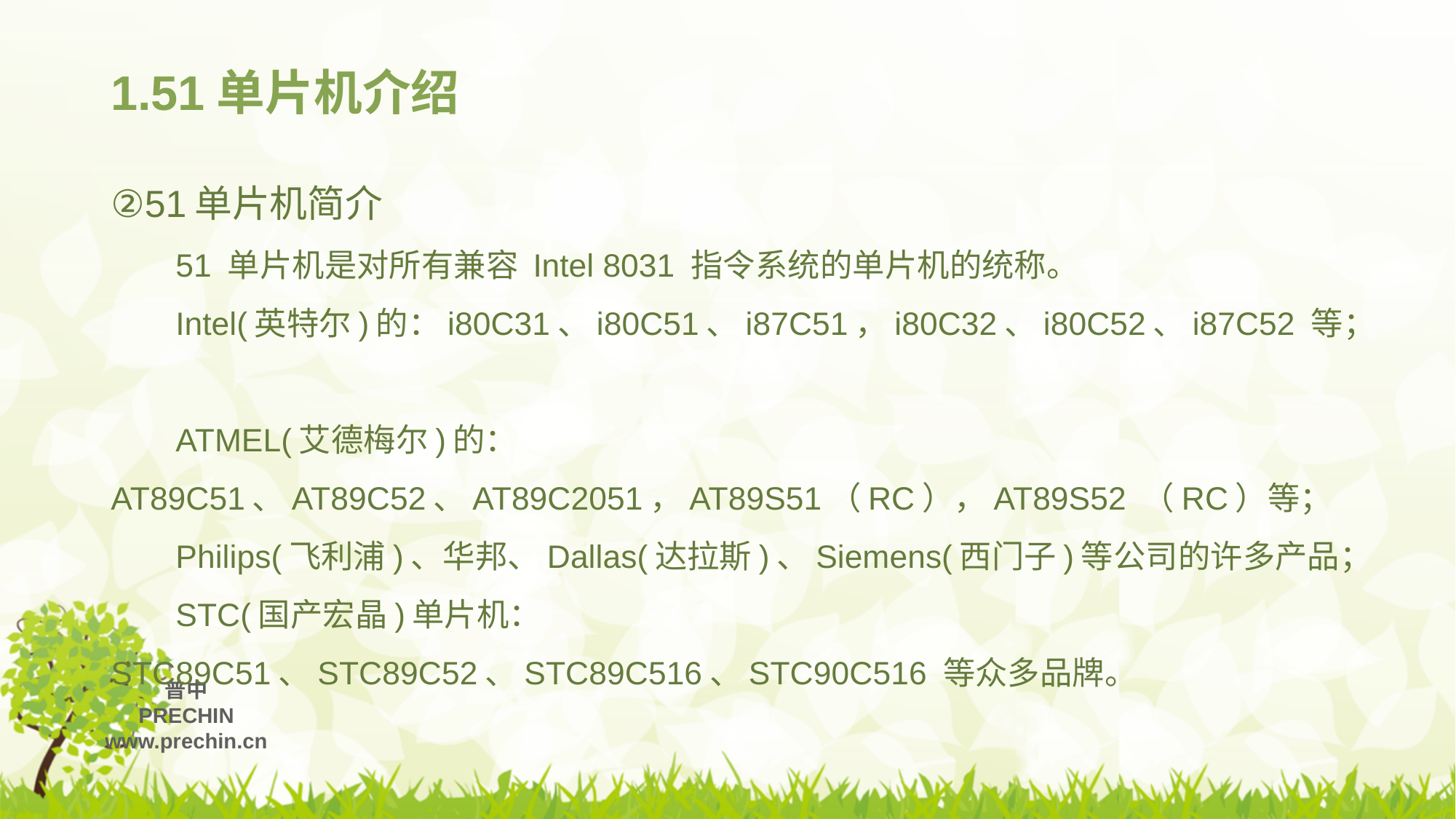

# 1.51单片机介绍
②51单片机简介
51 单片机是对所有兼容 Intel 8031 指令系统的单片机的统称。
Intel(英特尔)的：i80C31、i80C51、i87C51，i80C32、i80C52、i87C52 等；
ATMEL(艾德梅尔)的：AT89C51、AT89C52、AT89C2051，AT89S51（RC），AT89S52 （RC）等；
Philips(飞利浦)、华邦、Dallas(达拉斯)、Siemens(西门子)等公司的许多产品；
STC(国产宏晶)单片机：STC89C51、STC89C52、STC89C516、STC90C516 等众多品牌。